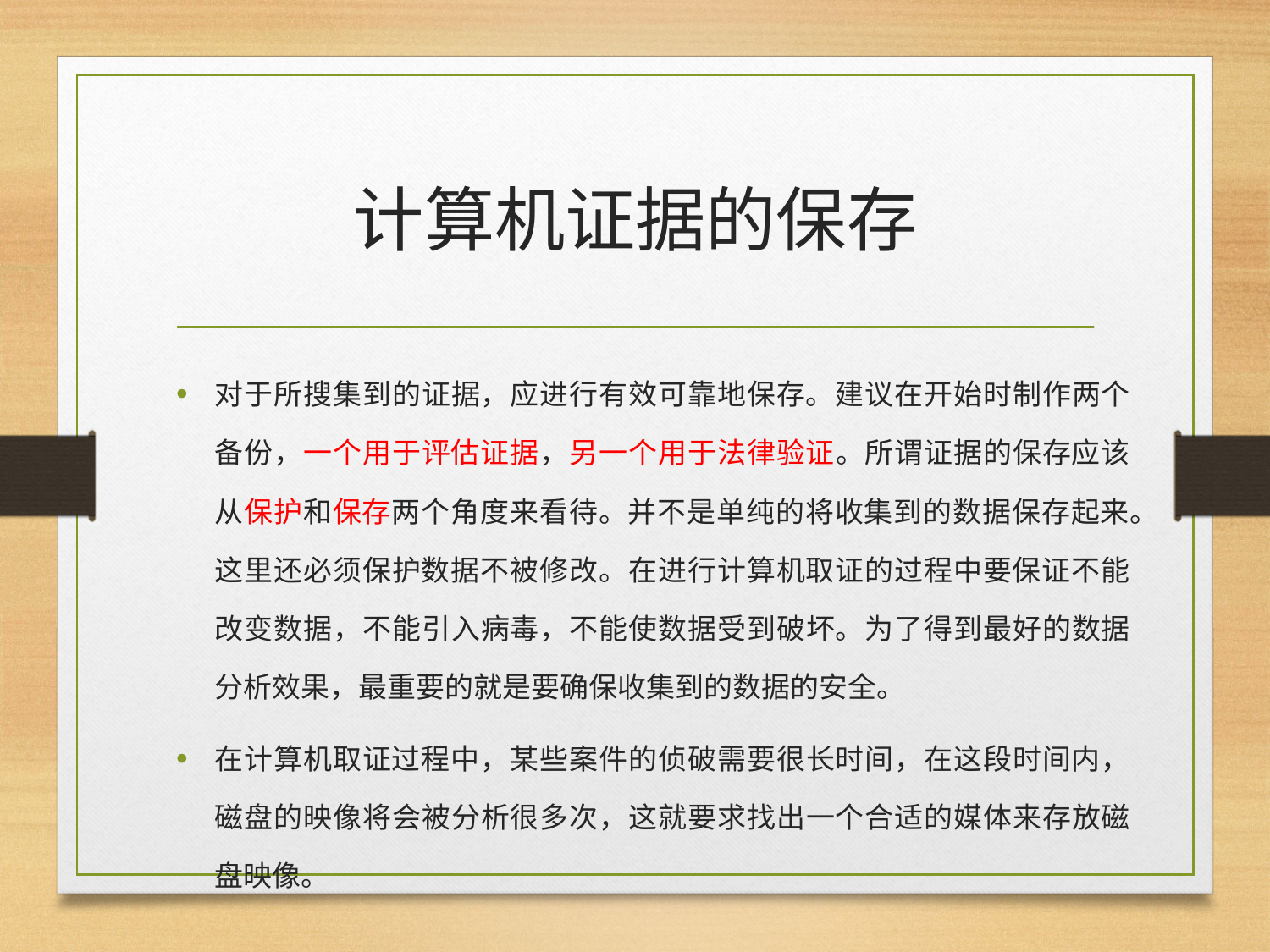

# 计算机证据的保存
对于所搜集到的证据，应进行有效可靠地保存。建议在开始时制作两个备份，一个用于评估证据，另一个用于法律验证。所谓证据的保存应该从保护和保存两个角度来看待。并不是单纯的将收集到的数据保存起来。这里还必须保护数据不被修改。在进行计算机取证的过程中要保证不能改变数据，不能引入病毒，不能使数据受到破坏。为了得到最好的数据分析效果，最重要的就是要确保收集到的数据的安全。
在计算机取证过程中，某些案件的侦破需要很长时间，在这段时间内，磁盘的映像将会被分析很多次，这就要求找出一个合适的媒体来存放磁盘映像。